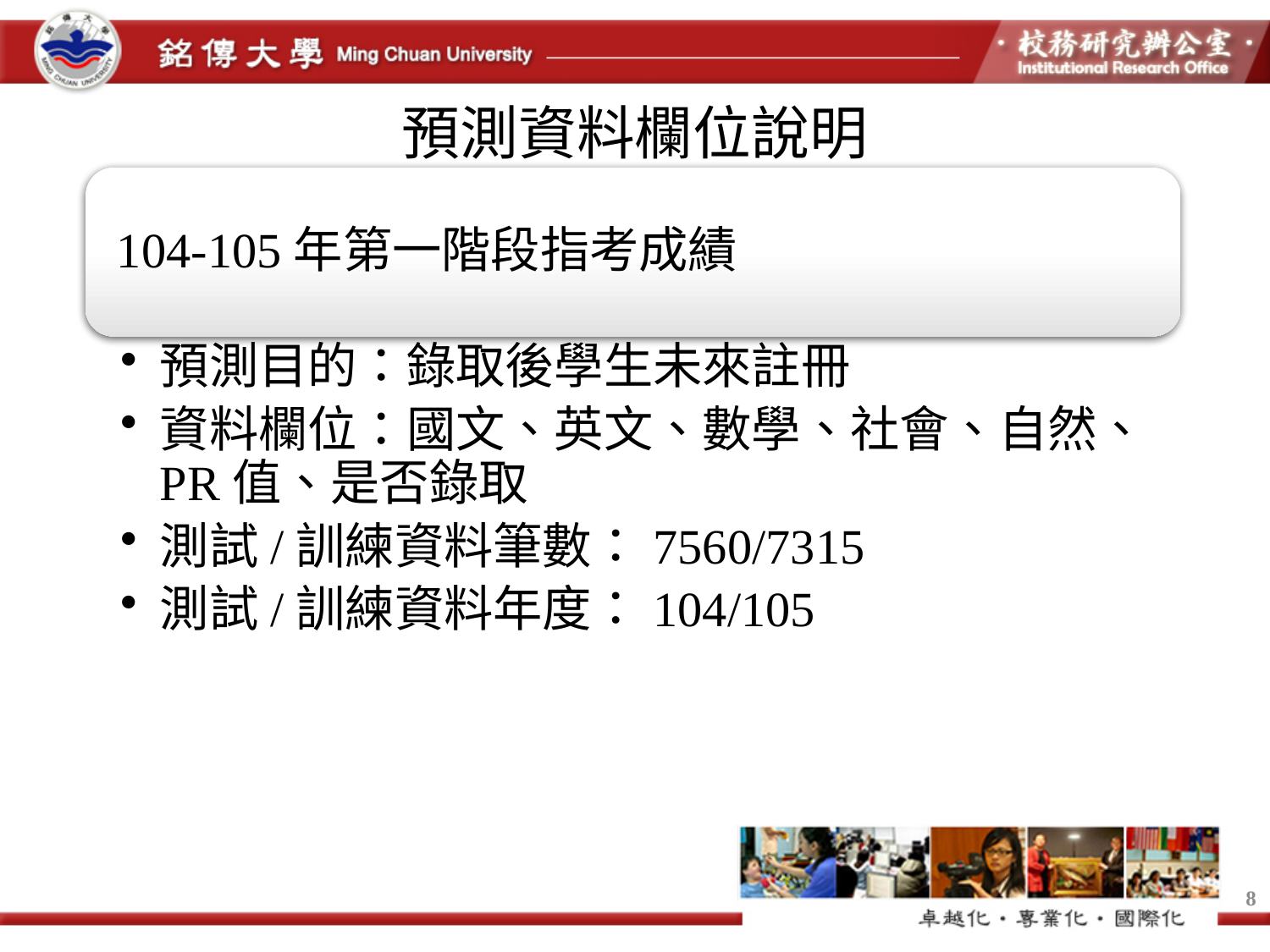

# 預測資料欄位說明
104-105年第一階段指考成績
預測目的：錄取後學生未來註冊
資料欄位：國文、英文、數學、社會、自然、PR值、是否錄取
測試/訓練資料筆數：7560/7315
測試/訓練資料年度：104/105

8